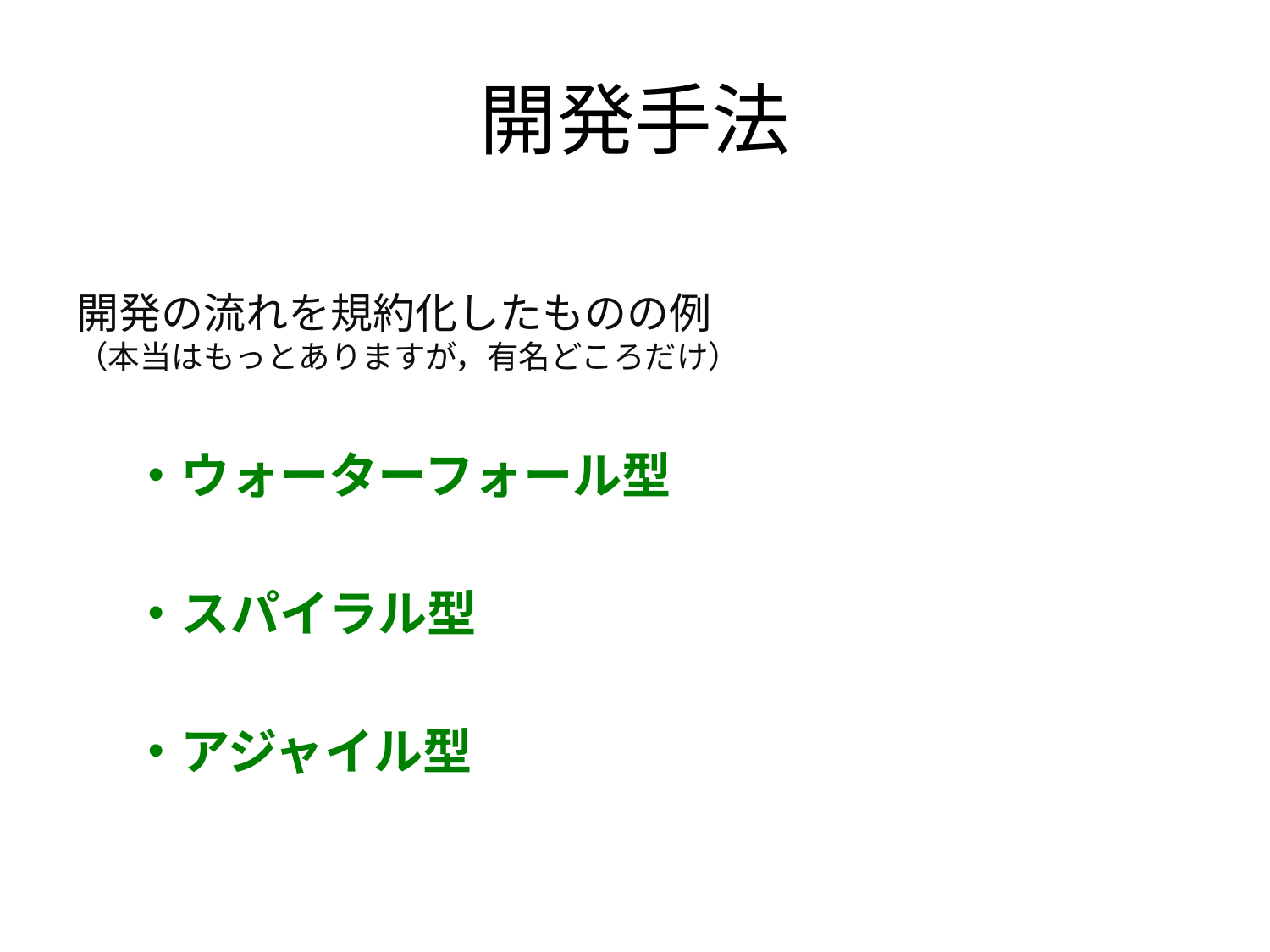

# 開発手法
開発の流れを規約化したものの例
（本当はもっとありますが，有名どころだけ）

・ウォーターフォール型

・スパイラル型

・アジャイル型